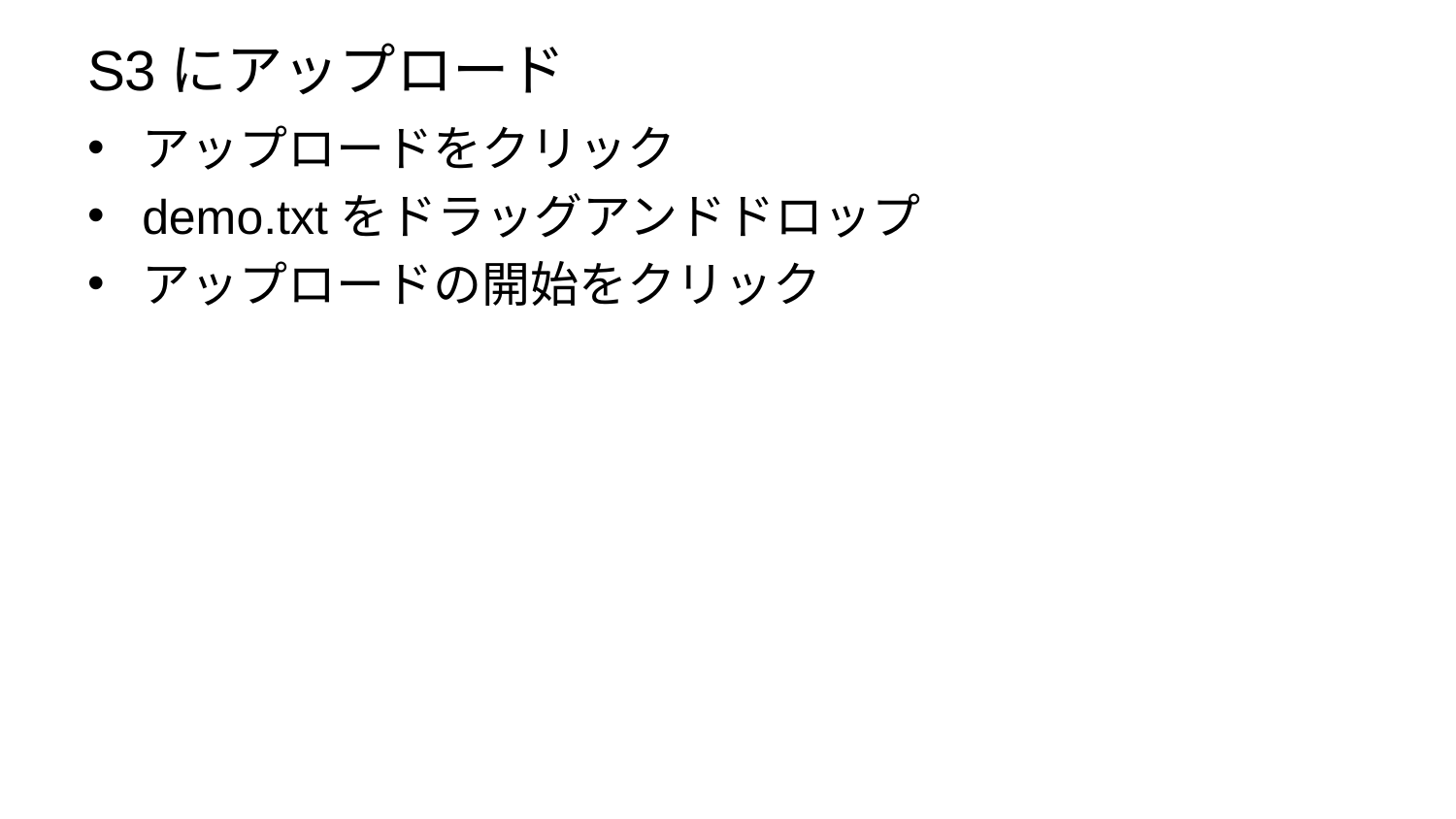

# S3にアップロード
アップロードをクリック
demo.txtをドラッグアンドドロップ
アップロードの開始をクリック